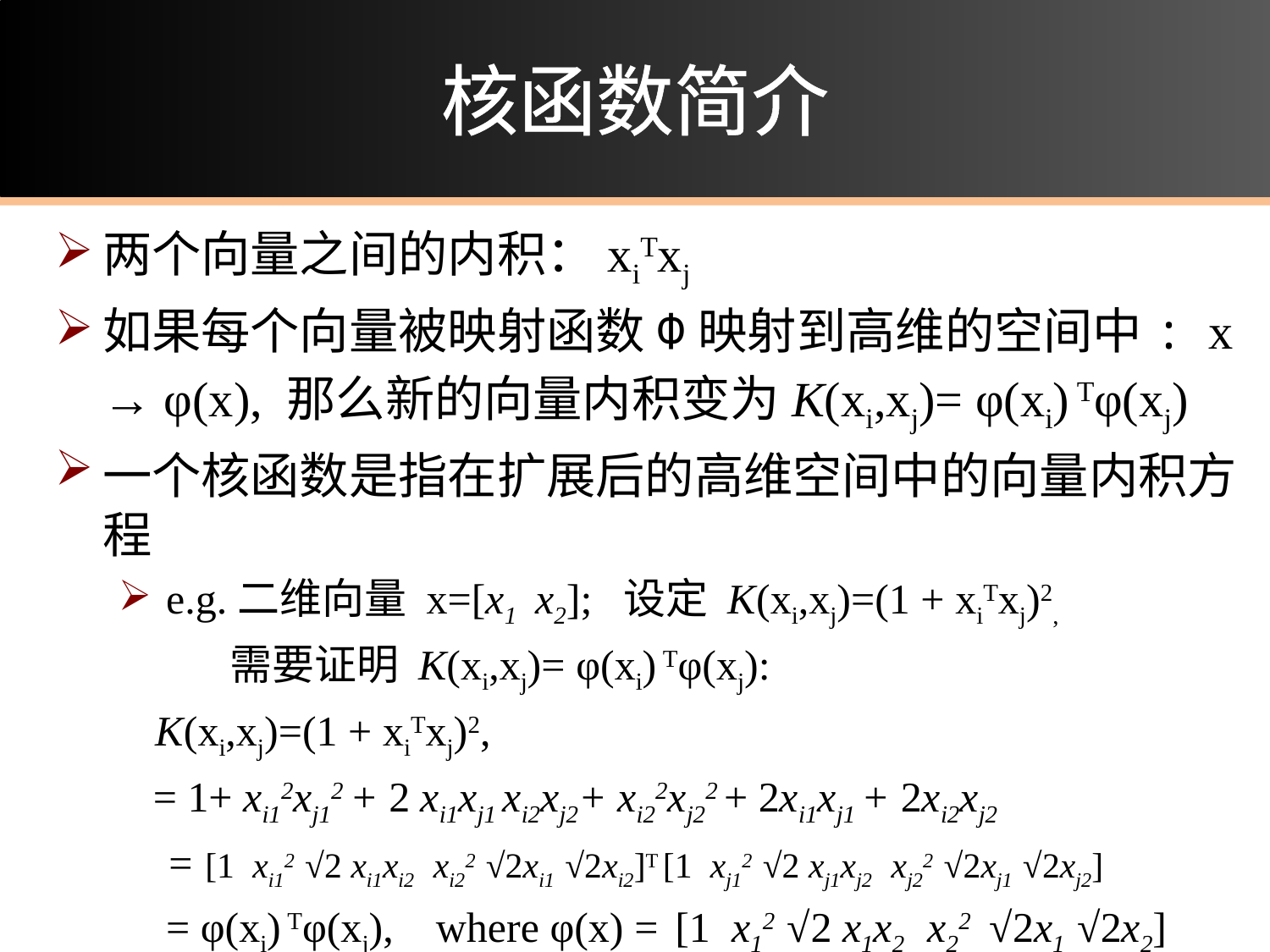

# 核函数简介
两个向量之间的内积：xiTxj
如果每个向量被映射函数Φ映射到高维的空间中:  x → φ(x), 那么新的向量内积变为K(xi,xj)= φ(xi) Tφ(xj)
一个核函数是指在扩展后的高维空间中的向量内积方程
e.g.二维向量 x=[x1   x2];  设定 K(xi,xj)=(1 + xiTxj)2,
      	需要证明 K(xi,xj)= φ(xi) Tφ(xj):
	     K(xi,xj)=(1 + xiTxj)2,
                = 1+ xi12xj12 + 2 xi1xj1 xi2xj2+ xi22xj22 + 2xi1xj1 + 2xi2xj2
	      = [1  xi12  √2 xi1xi2   xi22  √2xi1  √2xi2]T [1  xj12  √2 xj1xj2   xj22  √2xj1  √2xj2]
	      = φ(xi) Tφ(xj),    where φ(x) =  [1  x12  √2 x1x2   x22   √2x1  √2x2]